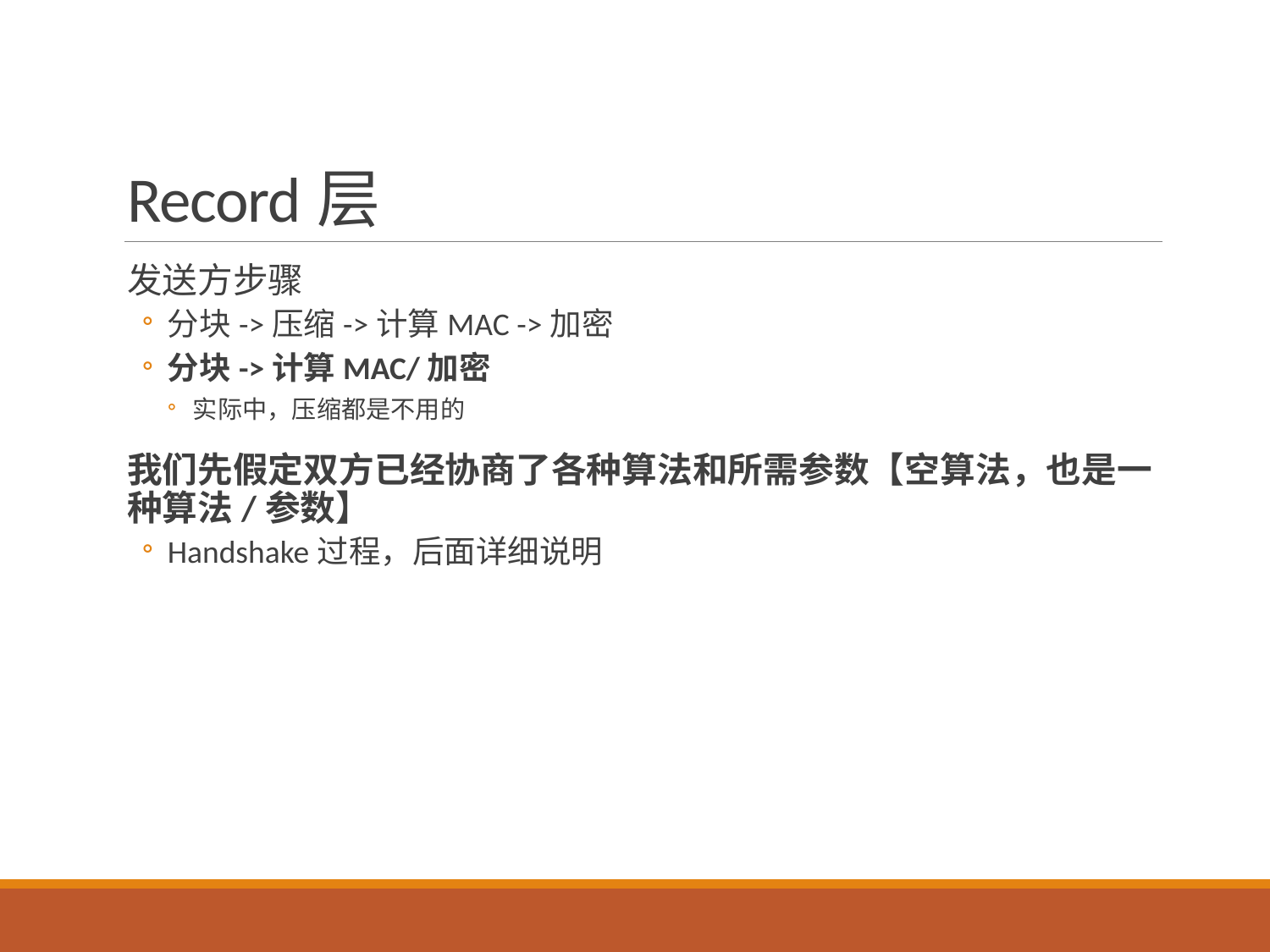

# Record层
发送方步骤
分块->压缩->计算MAC ->加密
分块->计算MAC/加密
实际中，压缩都是不用的
我们先假定双方已经协商了各种算法和所需参数【空算法，也是一种算法/参数】
Handshake过程，后面详细说明
20